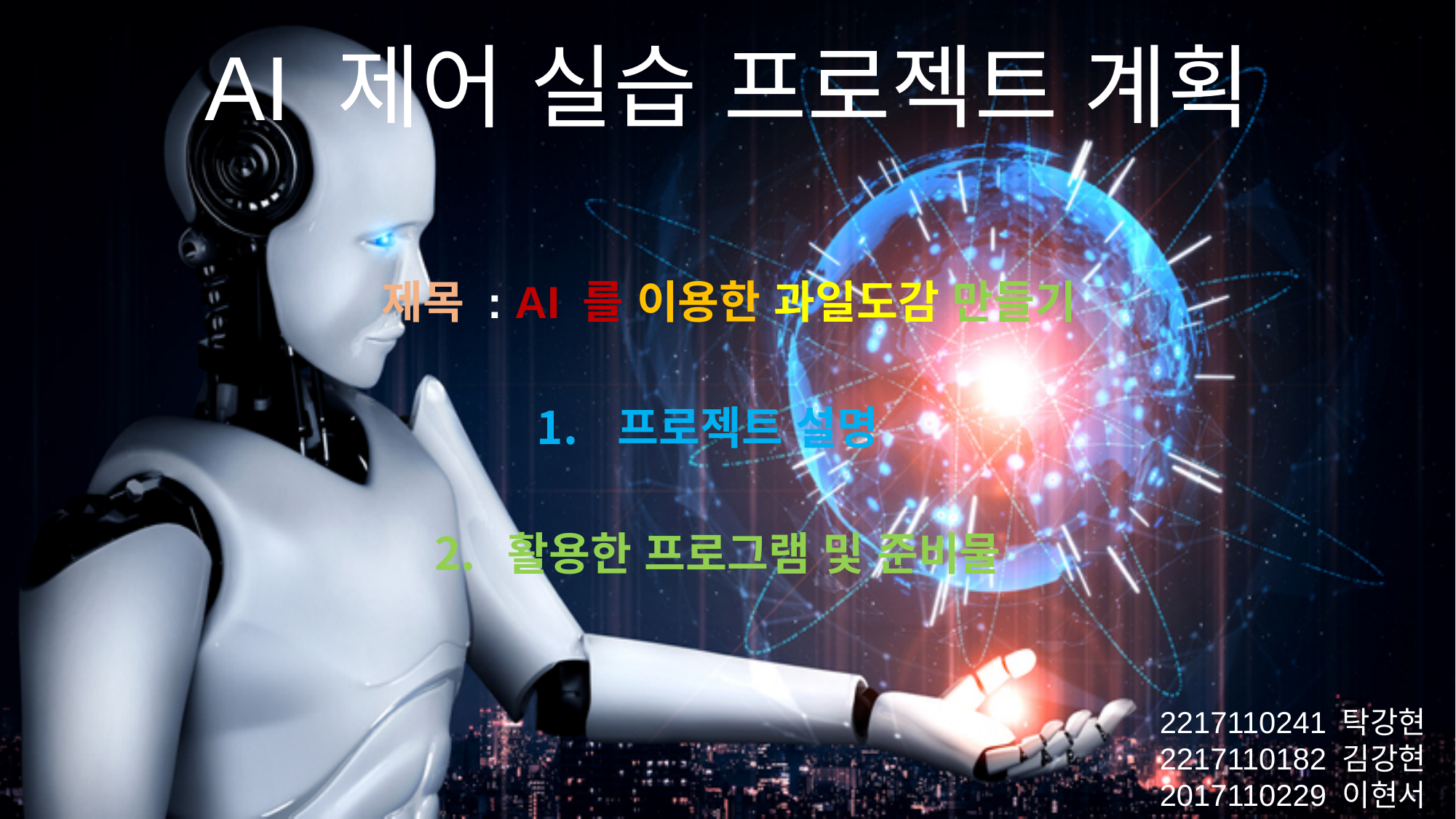

# AI 제어 실습 프로젝트 계획
제목 : AI 를 이용한 과일도감 만들기

프로젝트 설명

활용한 프로그램 및 준비물

2217110241 탁강현
2217110182 김강현
2017110229 이현서